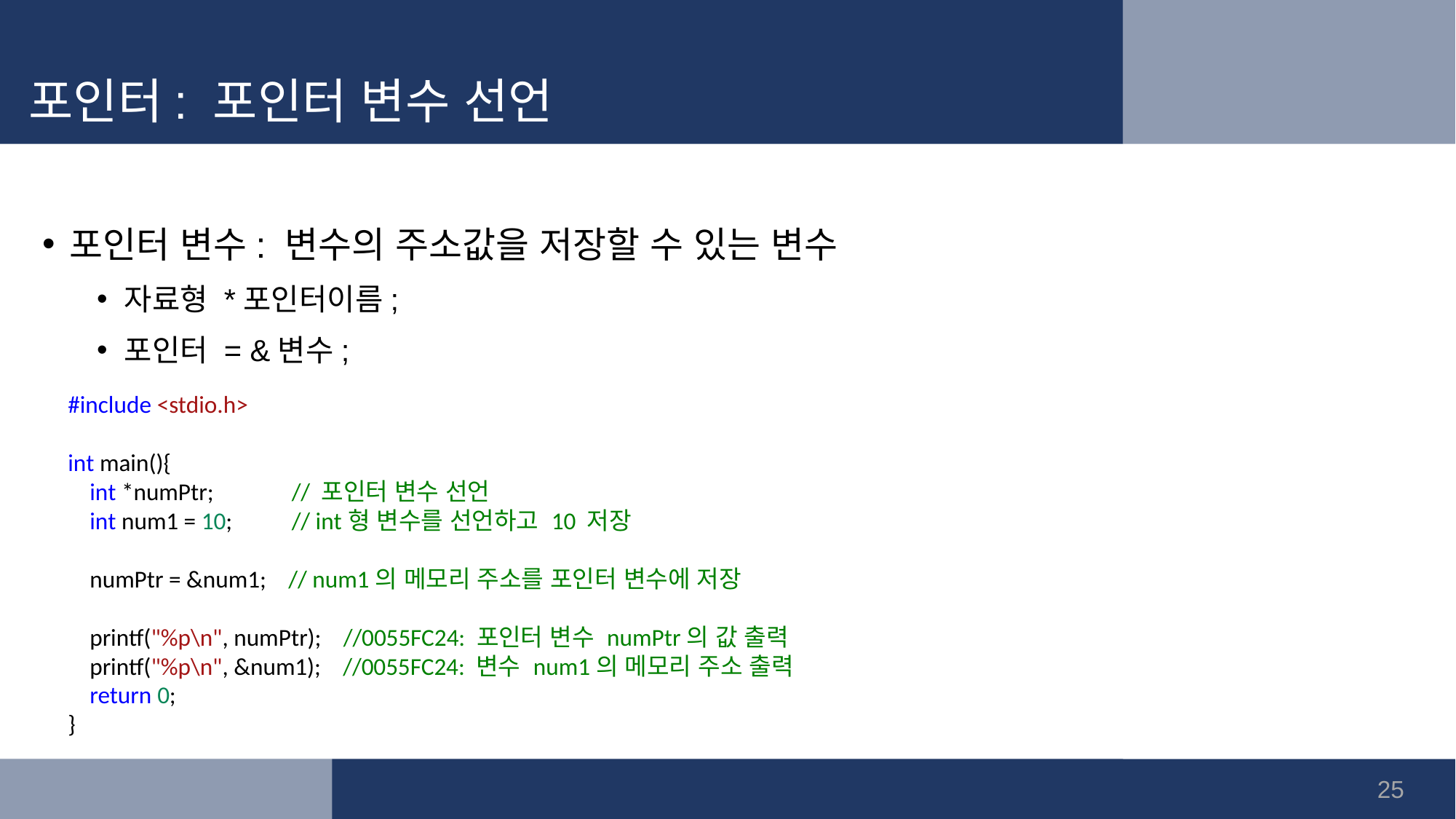

# 포인터: 포인터 변수 선언
포인터 변수: 변수의 주소값을 저장할 수 있는 변수
자료형 *포인터이름;
포인터 = &변수;
#include <stdio.h>

int main(){
    int *numPtr;    	 // 포인터 변수 선언
    int num1 = 10;   	 // int형 변수를 선언하고 10 저장

    numPtr = &num1;    // num1의 메모리 주소를 포인터 변수에 저장

    printf("%p\n", numPtr);    //0055FC24: 포인터 변수 numPtr의 값 출력
    printf("%p\n", &num1);    //0055FC24: 변수 num1의 메모리 주소 출력
    return 0;
}
25